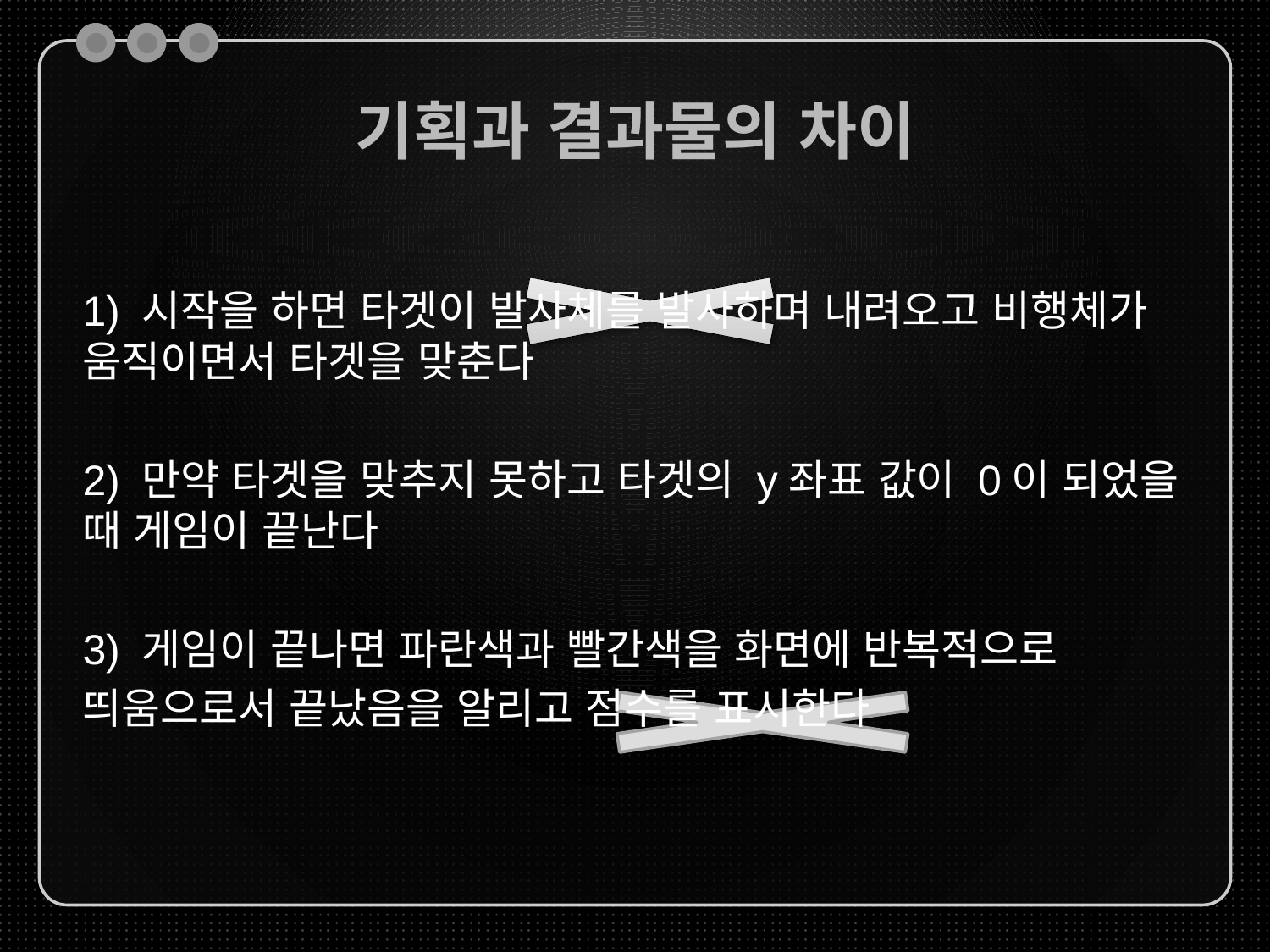

# 기획과 결과물의 차이

1) 시작을 하면 타겟이 발사체를 발사하며 내려오고 비행체가 움직이면서 타겟을 맞춘다

2) 만약 타겟을 맞추지 못하고 타겟의 y좌표 값이 0이 되었을 때 게임이 끝난다

3) 게임이 끝나면 파란색과 빨간색을 화면에 반복적으로
띄움으로서 끝났음을 알리고 점수를 표시한다